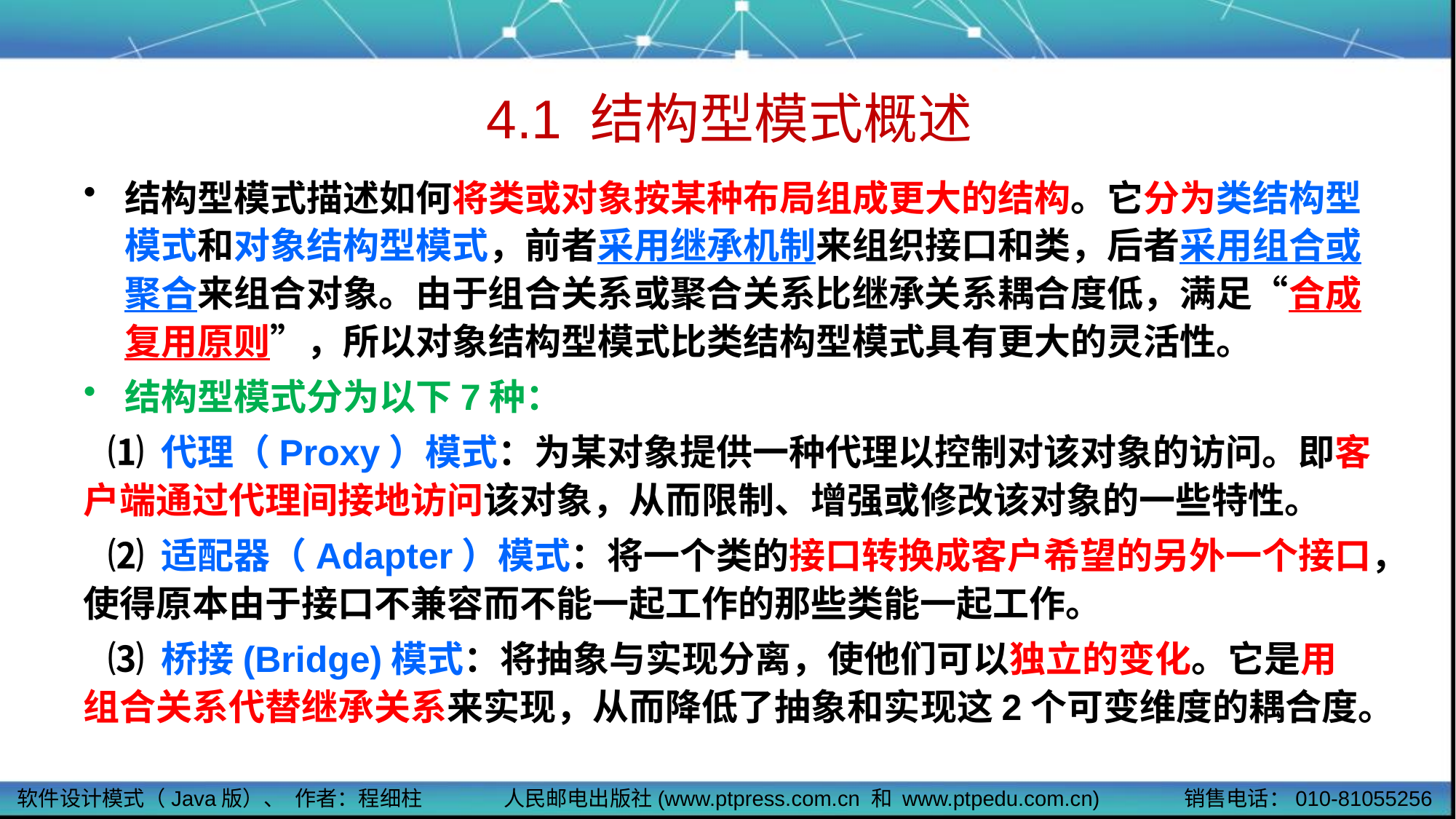

# 4.1 结构型模式概述
结构型模式描述如何将类或对象按某种布局组成更大的结构。它分为类结构型模式和对象结构型模式，前者采用继承机制来组织接口和类，后者采用组合或聚合来组合对象。由于组合关系或聚合关系比继承关系耦合度低，满足“合成复用原则”，所以对象结构型模式比类结构型模式具有更大的灵活性。
结构型模式分为以下7种：
   ⑴ 代理（Proxy）模式：为某对象提供一种代理以控制对该对象的访问。即客户端通过代理间接地访问该对象，从而限制、增强或修改该对象的一些特性。
   ⑵ 适配器（Adapter）模式：将一个类的接口转换成客户希望的另外一个接口，使得原本由于接口不兼容而不能一起工作的那些类能一起工作。
   ⑶ 桥接(Bridge)模式：将抽象与实现分离，使他们可以独立的变化。它是用组合关系代替继承关系来实现，从而降低了抽象和实现这2个可变维度的耦合度。
软件设计模式（Java版）、  作者：程细柱
人民邮电出版社(www.ptpress.com.cn 和 www.ptpedu.com.cn)
销售电话：010-81055256